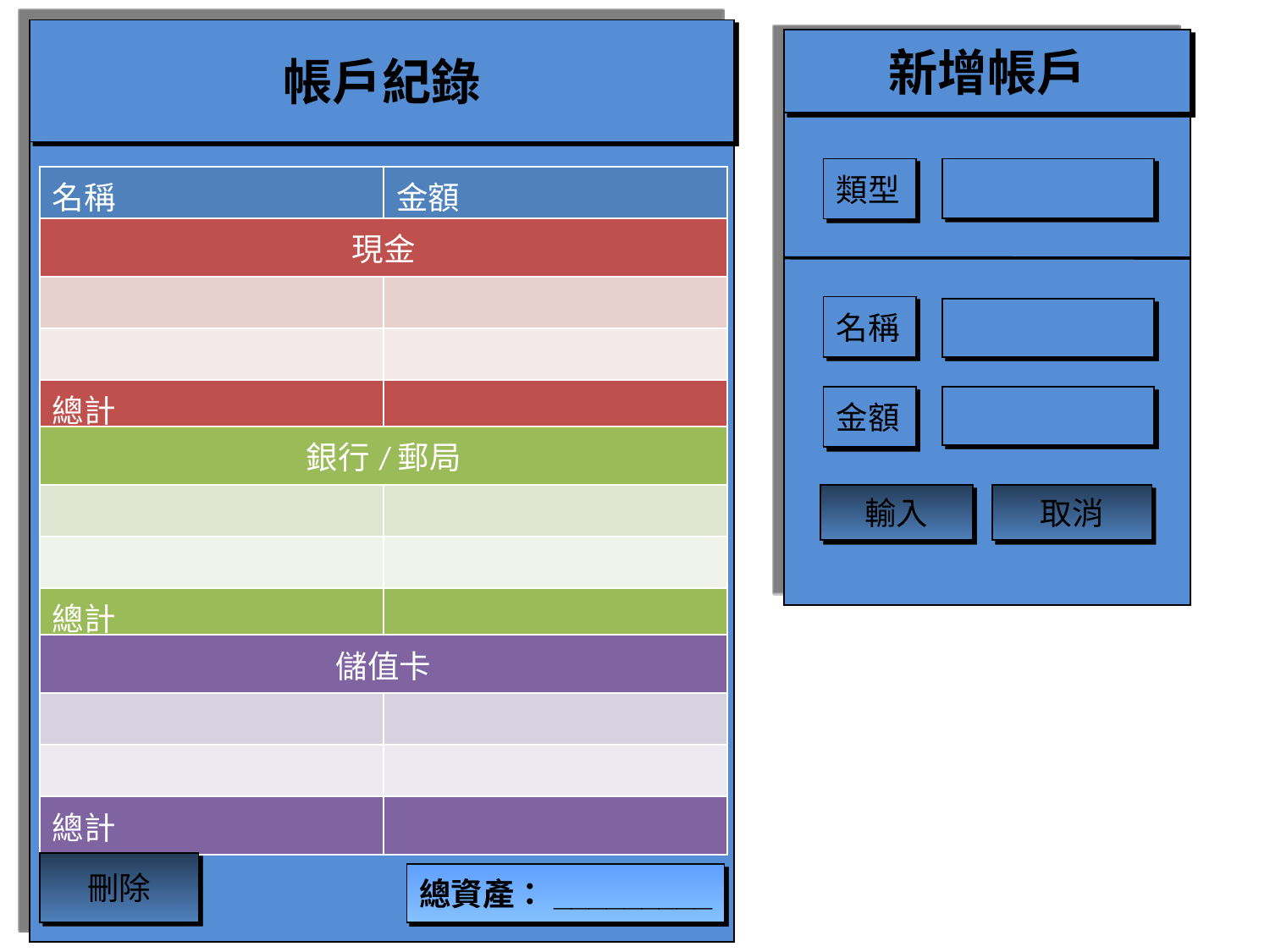

帳戶紀錄
新增帳戶

輸入
取消
類型

名稱

金額

| 名稱 | 金額 |
| --- | --- |
| 現金 |  |
| --- | --- |
|  |  |
|  |  |
| 總計 |  |
| 銀行/郵局 |  |
| --- | --- |
|  |  |
|  |  |
| 總計 |  |
| 儲值卡 |  |
| --- | --- |
|  |  |
|  |  |
| 總計 |  |
刪除
總資產：_________